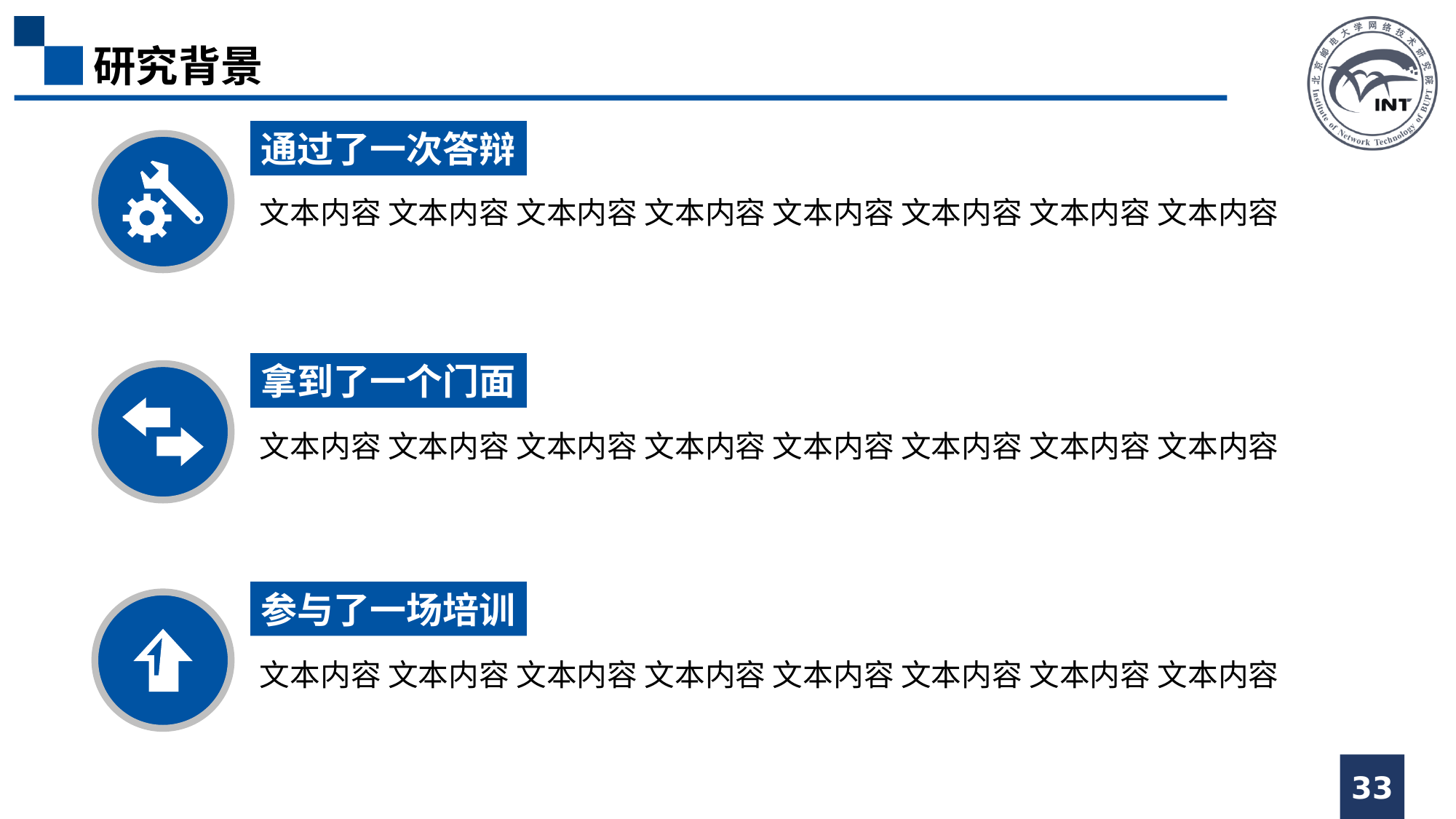

研究背景
通过了一次答辩

文本内容 文本内容 文本内容 文本内容 文本内容 文本内容 文本内容 文本内容
拿到了一个门面

文本内容 文本内容 文本内容 文本内容 文本内容 文本内容 文本内容 文本内容
参与了一场培训

文本内容 文本内容 文本内容 文本内容 文本内容 文本内容 文本内容 文本内容
33